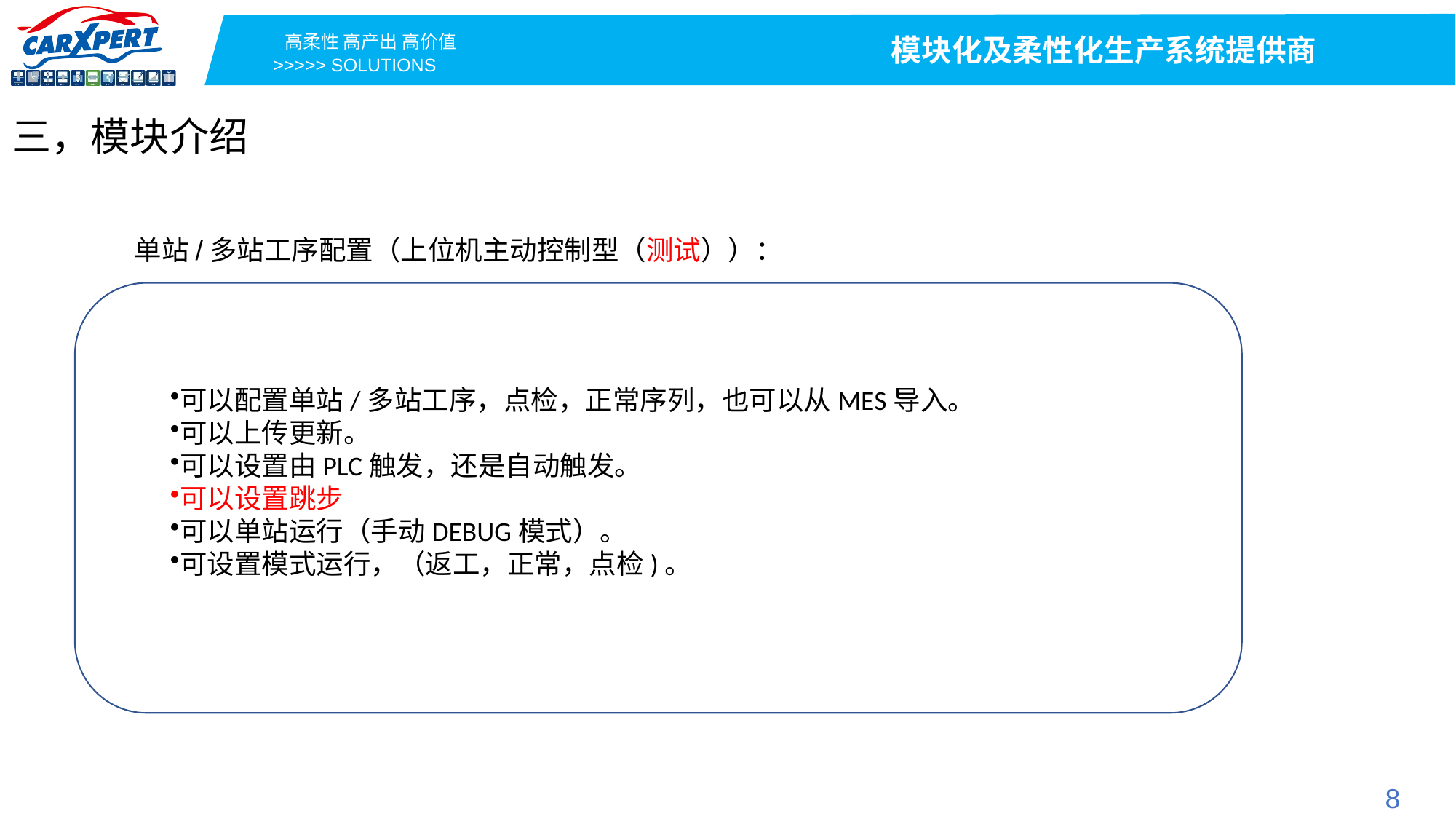

三，模块介绍
单站/多站工序配置（上位机主动控制型（测试））：
可以配置单站/多站工序，点检，正常序列，也可以从MES导入。
可以上传更新。
可以设置由PLC触发，还是自动触发。
可以设置跳步
可以单站运行（手动DEBUG模式）。
可设置模式运行，（返工，正常，点检)。